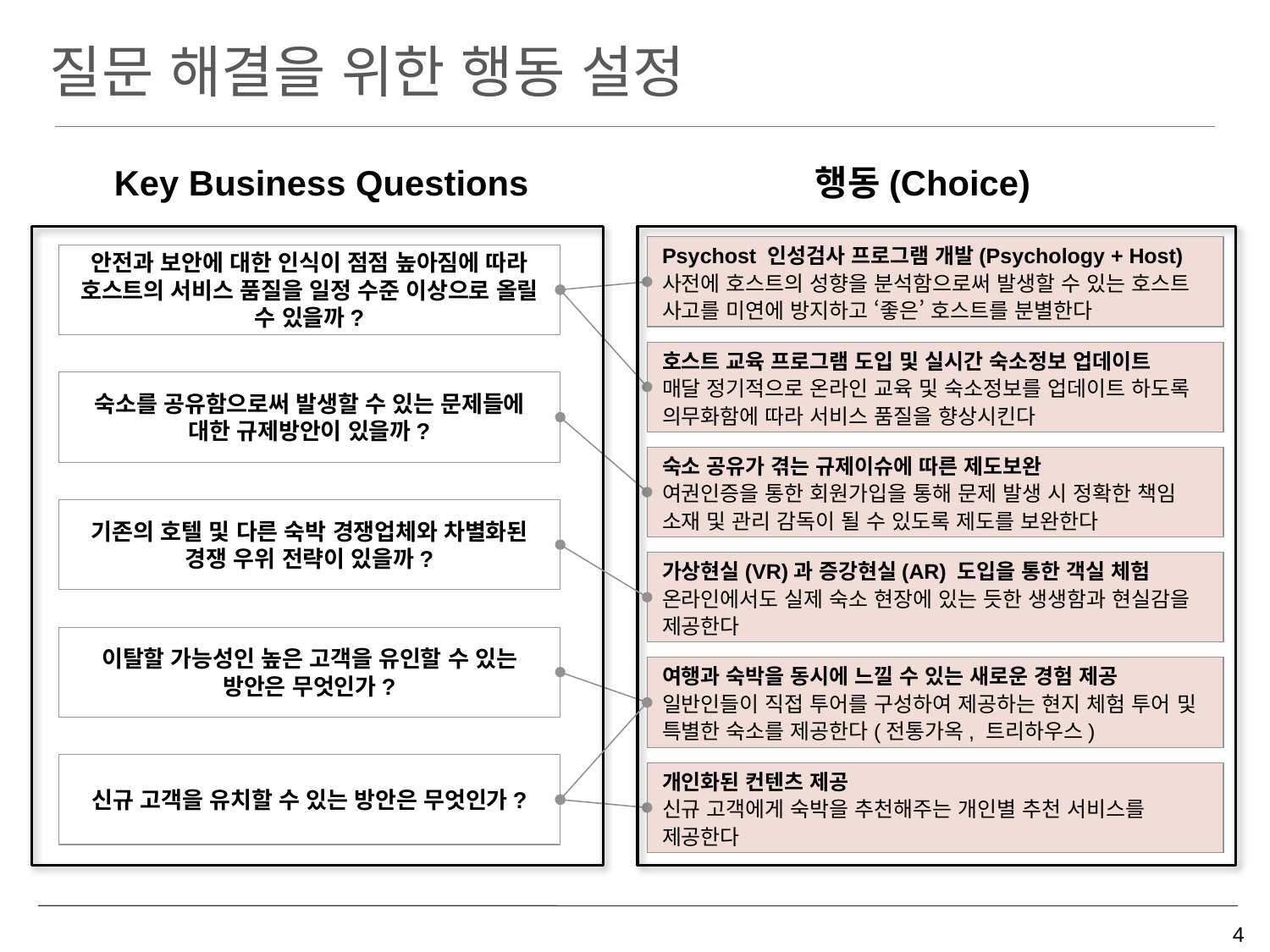

# 질문 해결을 위한 행동 설정
Key Business Questions
행동(Choice)

Psychost 인성검사 프로그램 개발(Psychology + Host)
사전에 호스트의 성향을 분석함으로써 발생할 수 있는 호스트 사고를 미연에 방지하고 ‘좋은’ 호스트를 분별한다
안전과 보안에 대한 인식이 점점 높아짐에 따라 호스트의 서비스 품질을 일정 수준 이상으로 올릴 수 있을까?
호스트 교육 프로그램 도입 및 실시간 숙소정보 업데이트
매달 정기적으로 온라인 교육 및 숙소정보를 업데이트 하도록 의무화함에 따라 서비스 품질을 향상시킨다
숙소를 공유함으로써 발생할 수 있는 문제들에 대한 규제방안이 있을까?
숙소 공유가 겪는 규제이슈에 따른 제도보완
여권인증을 통한 회원가입을 통해 문제 발생 시 정확한 책임 소재 및 관리 감독이 될 수 있도록 제도를 보완한다
기존의 호텔 및 다른 숙박 경쟁업체와 차별화된 경쟁 우위 전략이 있을까?
가상현실(VR)과 증강현실(AR) 도입을 통한 객실 체험
온라인에서도 실제 숙소 현장에 있는 듯한 생생함과 현실감을 제공한다
이탈할 가능성인 높은 고객을 유인할 수 있는 방안은 무엇인가?
여행과 숙박을 동시에 느낄 수 있는 새로운 경험 제공
일반인들이 직접 투어를 구성하여 제공하는 현지 체험 투어 및 특별한 숙소를 제공한다(전통가옥, 트리하우스)
신규 고객을 유치할 수 있는 방안은 무엇인가?
개인화된 컨텐츠 제공
신규 고객에게 숙박을 추천해주는 개인별 추천 서비스를 제공한다